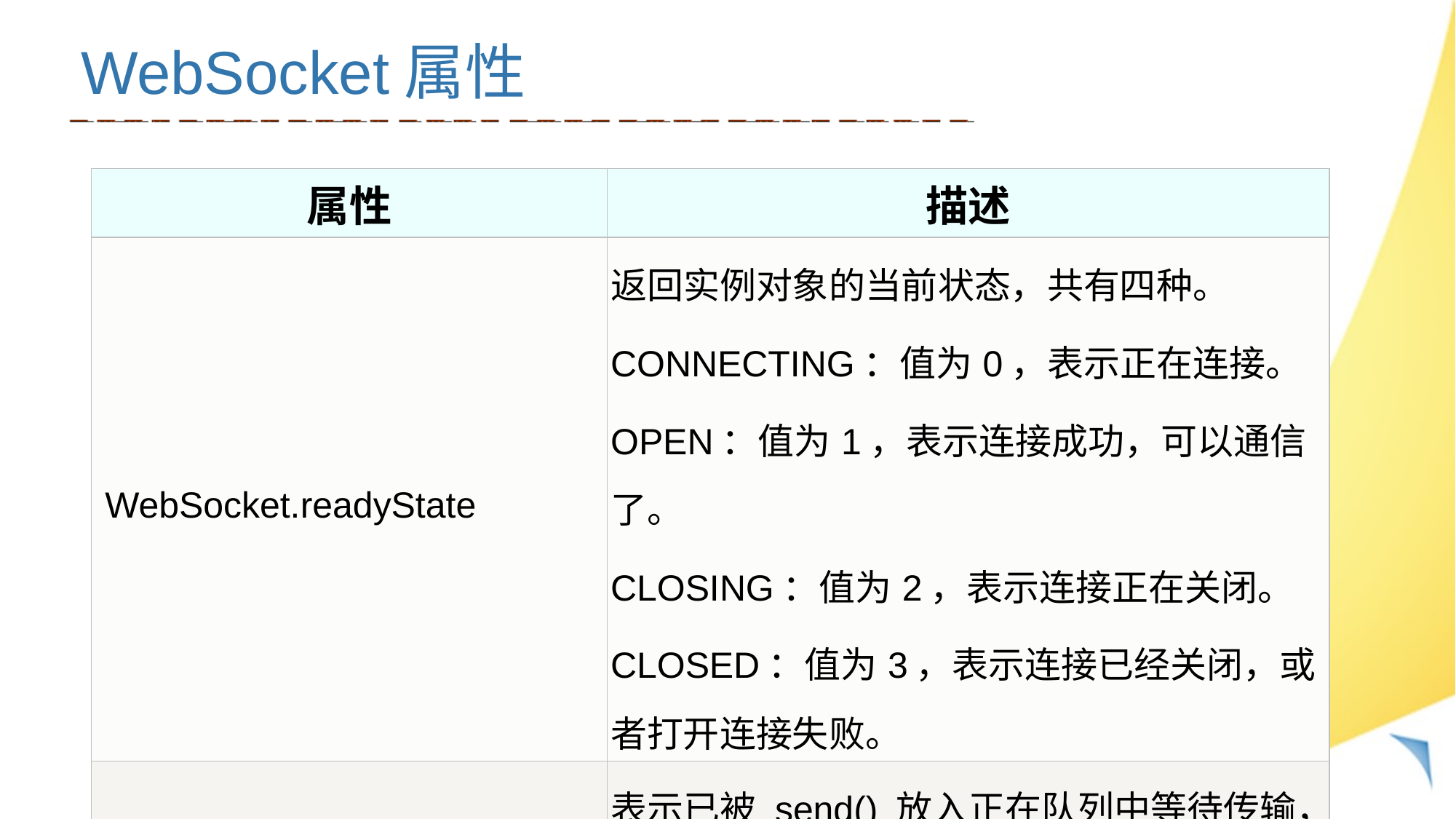

WebSocket属性
| 属性 | 描述 |
| --- | --- |
| WebSocket.readyState | 返回实例对象的当前状态，共有四种。 CONNECTING：值为0，表示正在连接。 OPEN：值为1，表示连接成功，可以通信了。 CLOSING：值为2，表示连接正在关闭。 CLOSED：值为3，表示连接已经关闭，或者打开连接失败。 |
| WebSocket.bufferedAmount | 表示已被 send() 放入正在队列中等待传输，但是还没有发出二进制数据。 |